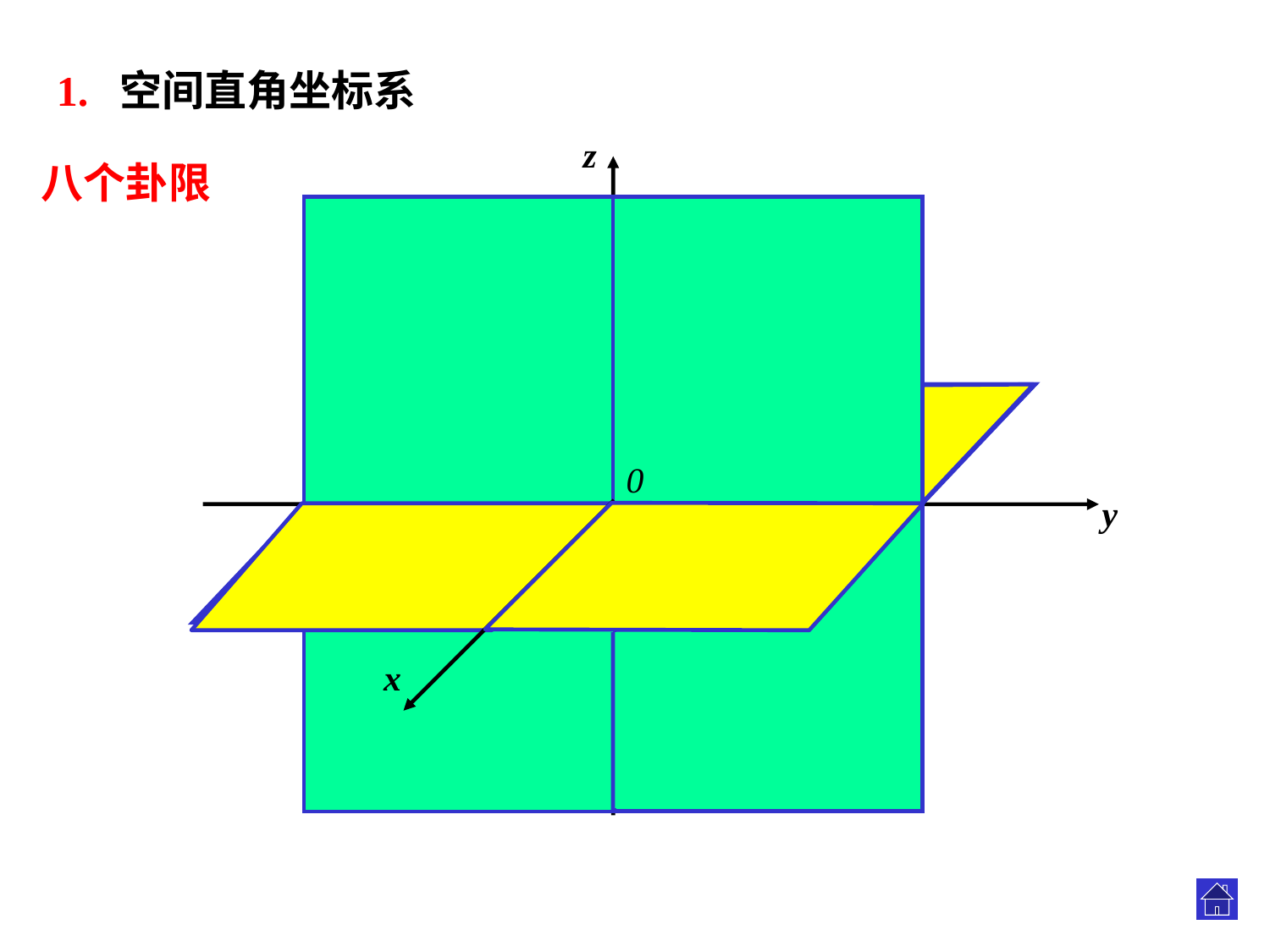

1.  空间直角坐标系
z

y

八个卦限

0

x

.